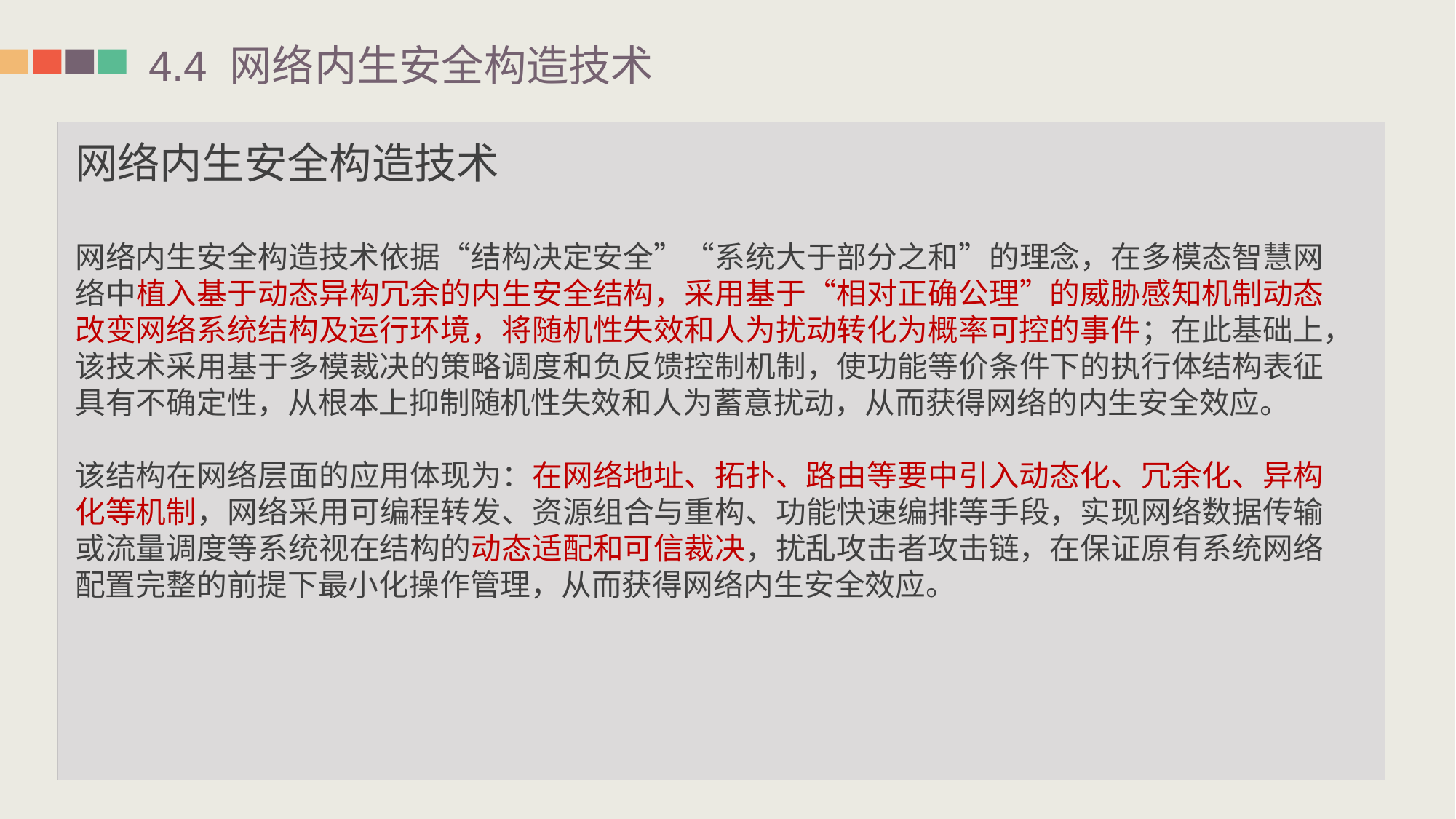

4.4 网络内生安全构造技术

网络内生安全构造技术

网络内生安全构造技术依据“结构决定安全”“系统大于部分之和”的理念，在多模态智慧网络中植入基于动态异构冗余的内生安全结构，采用基于“相对正确公理”的威胁感知机制动态改变网络系统结构及运行环境，将随机性失效和人为扰动转化为概率可控的事件；在此基础上，该技术采用基于多模裁决的策略调度和负反馈控制机制，使功能等价条件下的执行体结构表征具有不确定性，从根本上抑制随机性失效和人为蓄意扰动，从而获得网络的内生安全效应。

该结构在网络层面的应用体现为：在网络地址、拓扑、路由等要中引入动态化、冗余化、异构化等机制，网络采用可编程转发、资源组合与重构、功能快速编排等手段，实现网络数据传输或流量调度等系统视在结构的动态适配和可信裁决，扰乱攻击者攻击链，在保证原有系统网络配置完整的前提下最小化操作管理，从而获得网络内生安全效应。